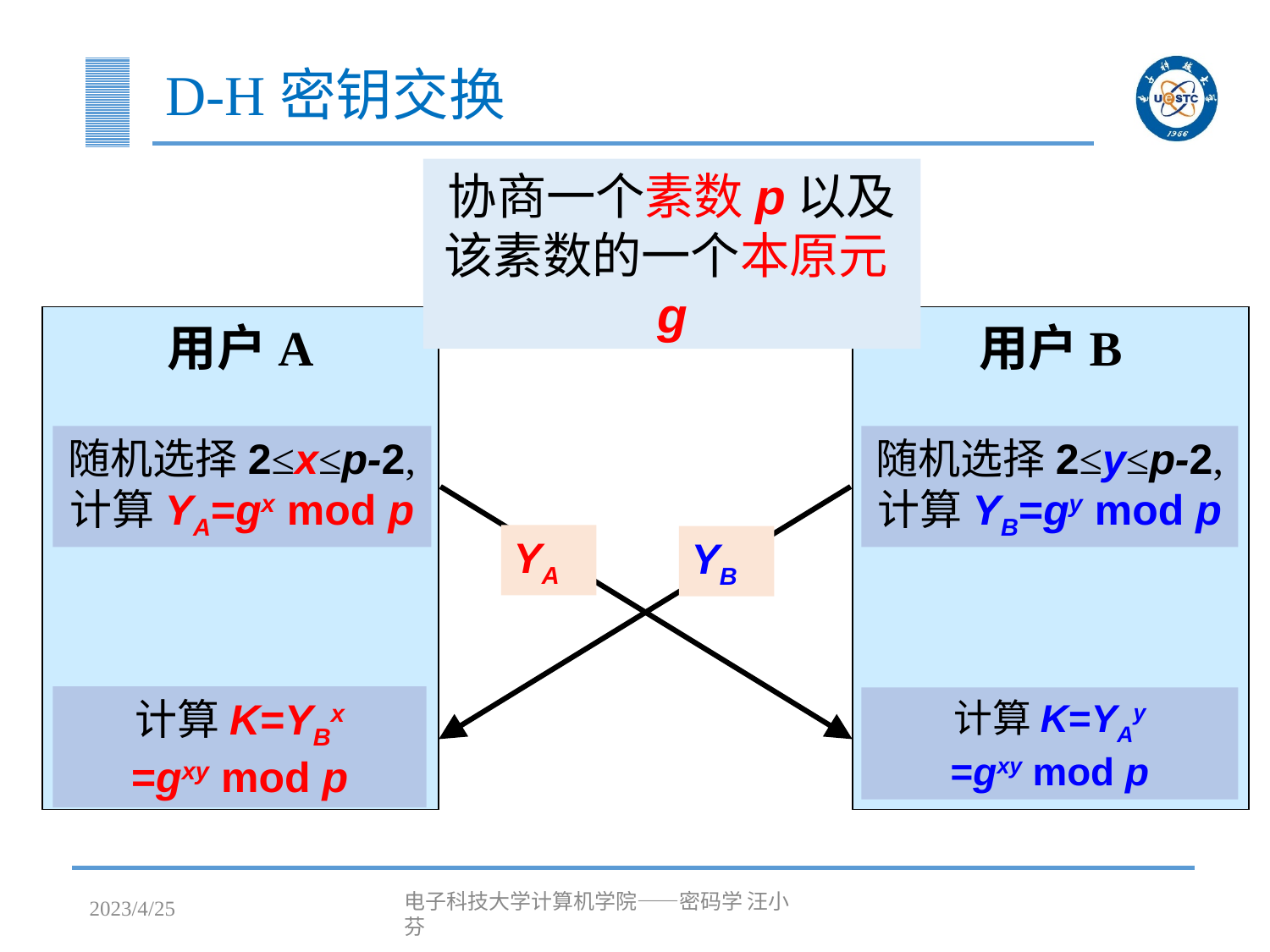

# D-H密钥交换
协商一个素数p以及该素数的一个本原元g

用户A

用户B

随机选择2≤x≤p-2,
计算YA=gx mod p

随机选择2≤y≤p-2,
计算YB=gy mod p

YA
YB

计算K=YBx
=gxy mod p
计算K=YAy
=gxy mod p
2023/4/25
电子科技大学计算机学院——密码学 汪小芬